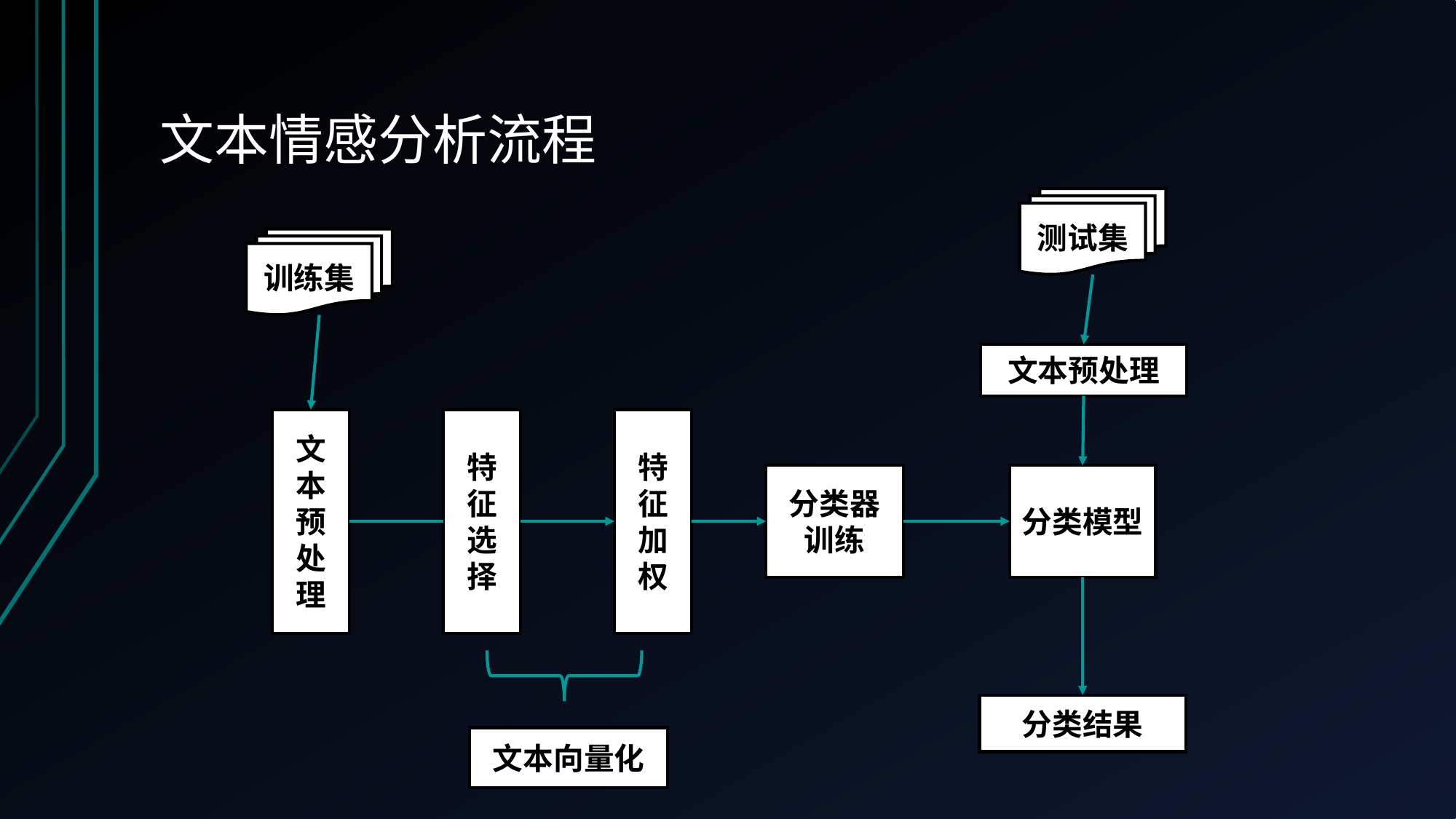

# 文本情感分析流程
测试集
训练集
文本预处理
文本预处理
特征选择
特征加权
分类器
训练
分类模型

分类结果
文本向量化